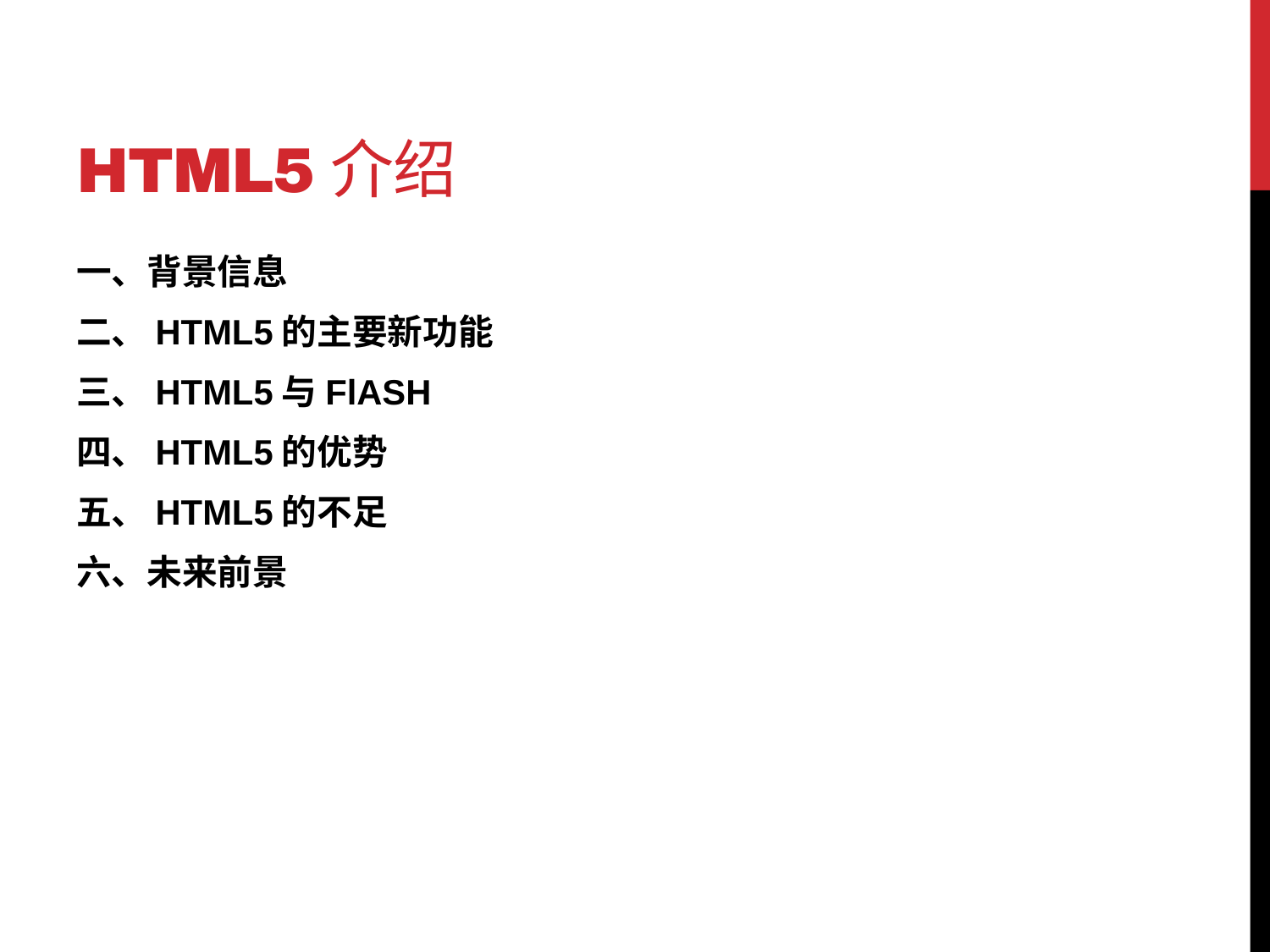

# Html5介绍
一、背景信息
二、HTML5的主要新功能
三、HTML5与FlASH
四、HTML5的优势
五、HTML5的不足
六、未来前景